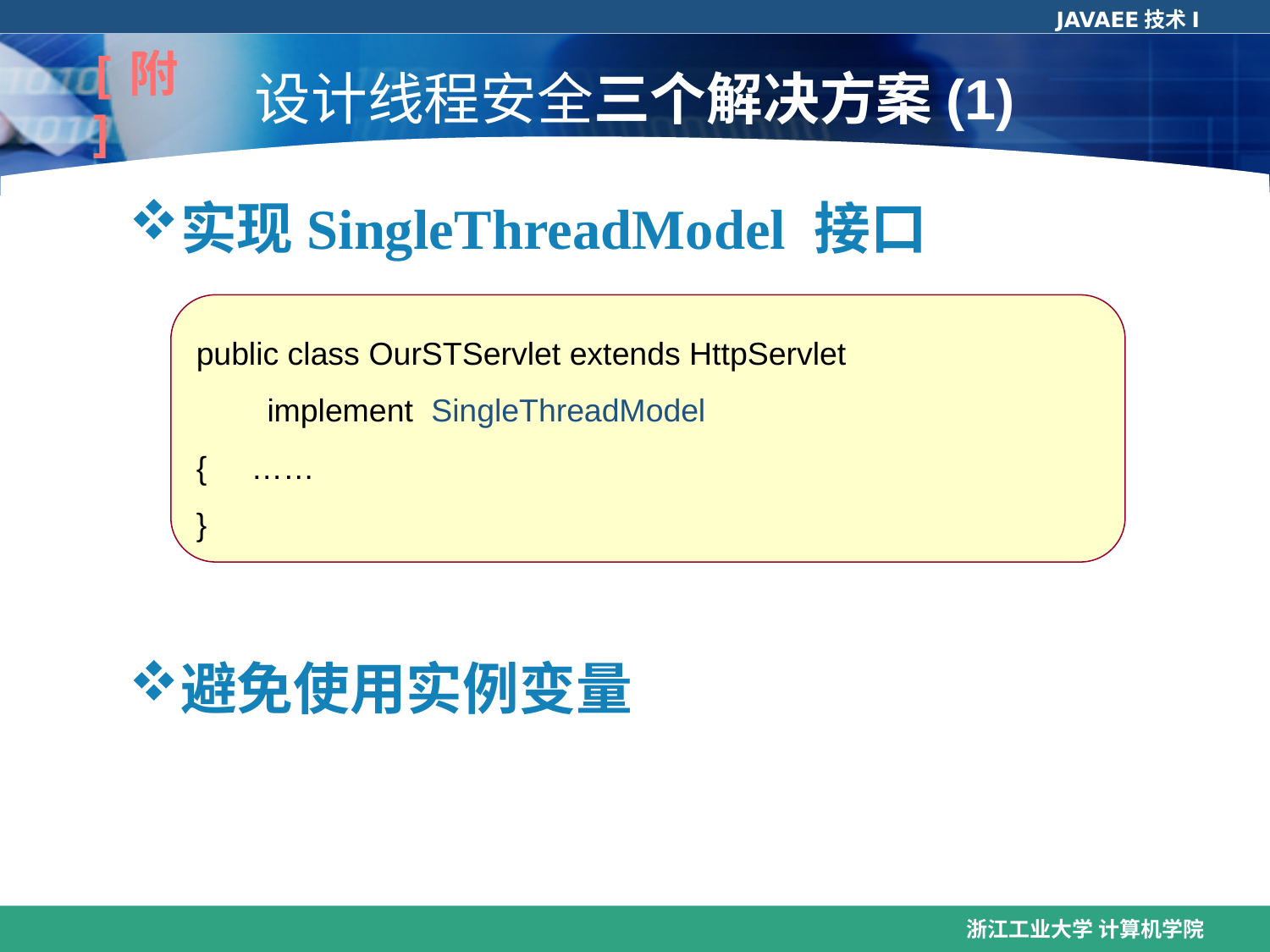

[附]
设计线程安全三个解决方案(1)
实现SingleThreadModel 接口

避免使用实例变量
public class OurSTServlet extends HttpServlet
        implement  SingleThreadModel
{     ……
}